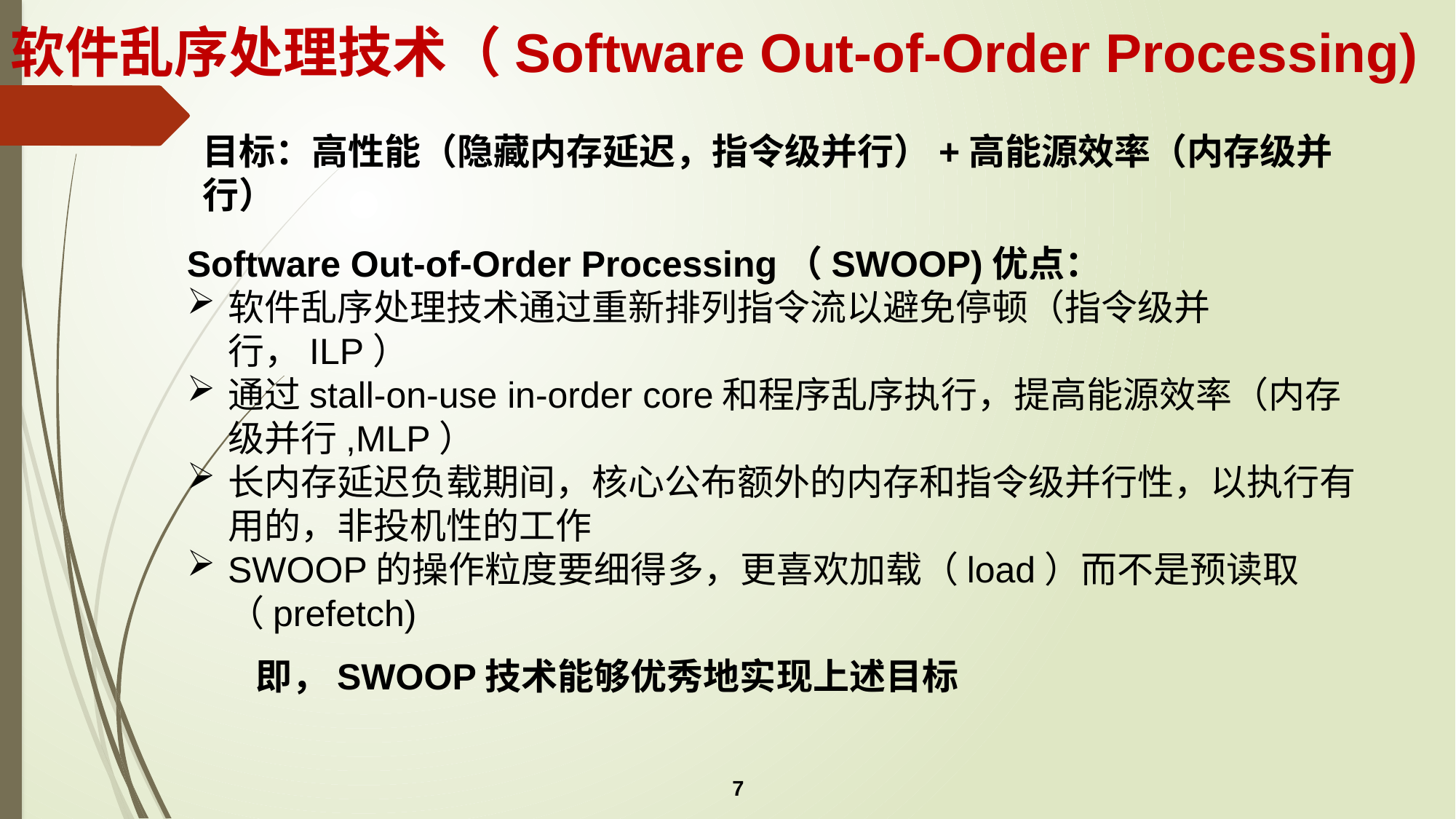

软件乱序处理技术（Software Out-of-Order Processing)

目标：高性能（隐藏内存延迟，指令级并行）+高能源效率（内存级并行）
Software Out-of-Order Processing（SWOOP)优点：
软件乱序处理技术通过重新排列指令流以避免停顿（指令级并行，ILP）
通过stall-on-use in-order core和程序乱序执行，提高能源效率（内存级并行,MLP）
长内存延迟负载期间，核心公布额外的内存和指令级并行性，以执行有用的，非投机性的工作
SWOOP的操作粒度要细得多，更喜欢加载（load）而不是预读取（prefetch)
即，SWOOP技术能够优秀地实现上述目标
7